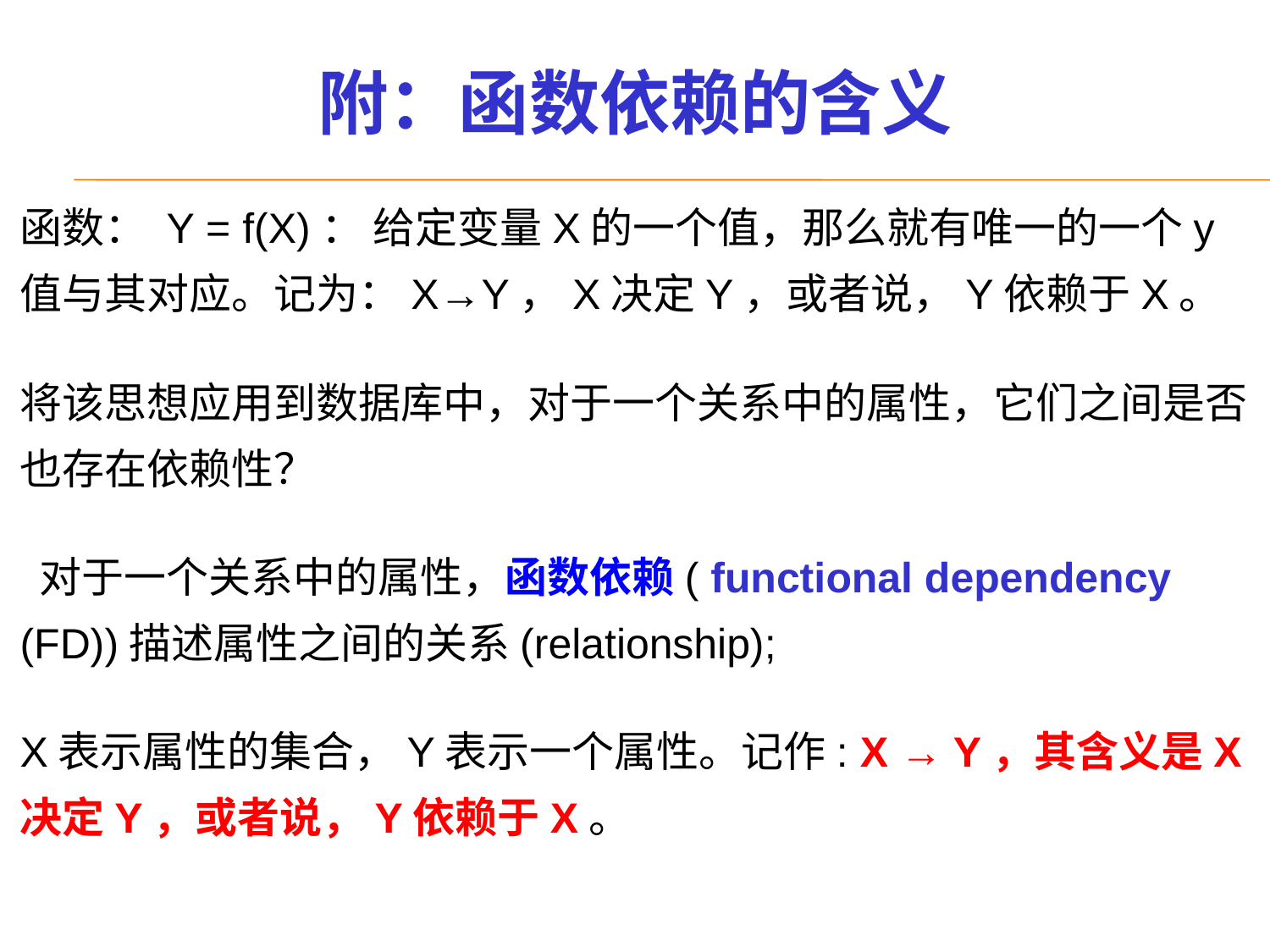

# 附：函数依赖的含义
函数： Y = f(X)： 给定变量X的一个值，那么就有唯一的一个y值与其对应。记为：X→Y，X决定Y，或者说，Y依赖于X。
将该思想应用到数据库中，对于一个关系中的属性，它们之间是否也存在依赖性？
 对于一个关系中的属性，函数依赖( functional dependency (FD))描述属性之间的关系(relationship);
X表示属性的集合，Y表示一个属性。记作: X → Y，其含义是X决定Y，或者说，Y依赖于X。